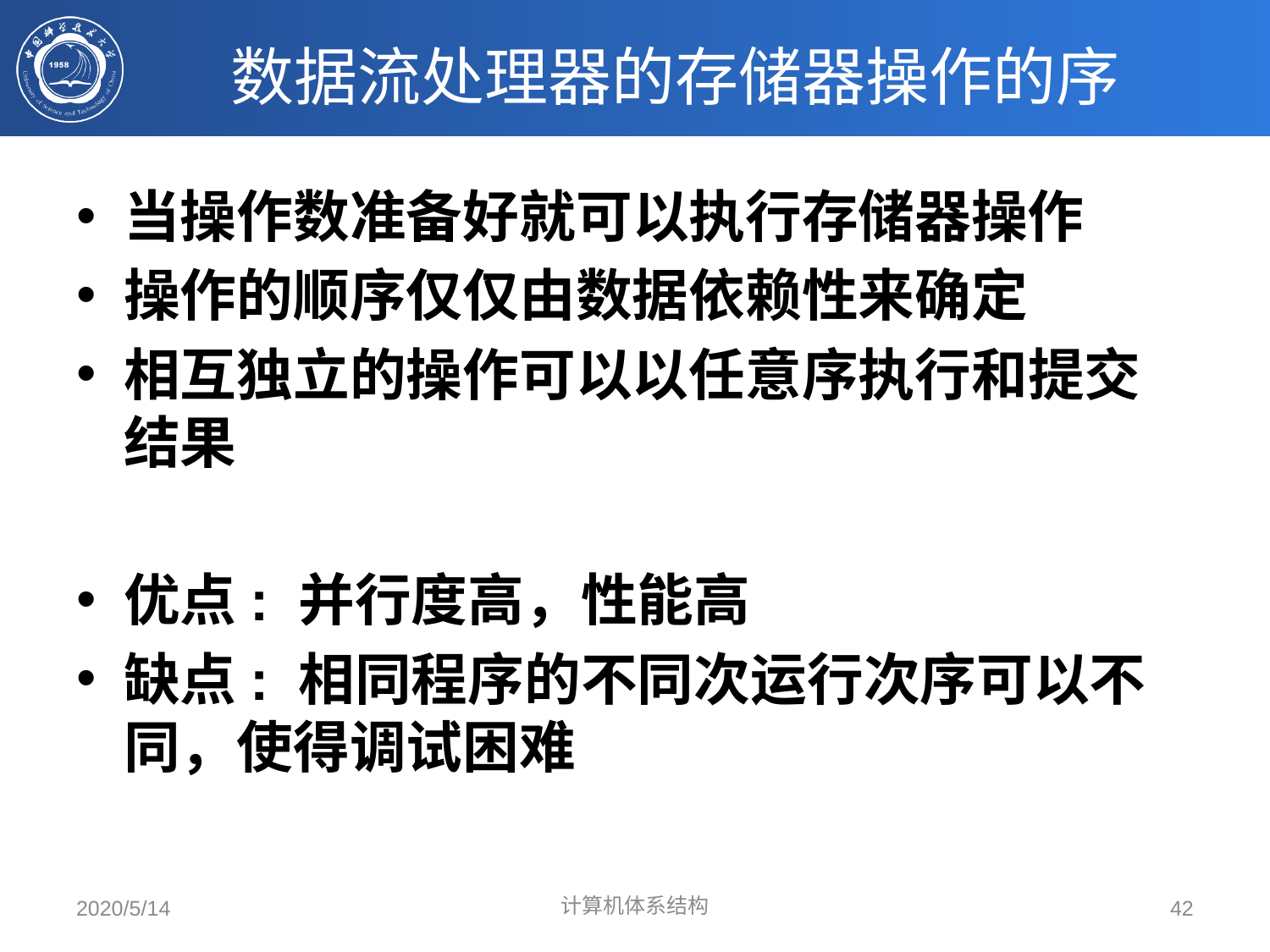

# 数据流处理器的存储器操作的序
当操作数准备好就可以执行存储器操作
操作的顺序仅仅由数据依赖性来确定
相互独立的操作可以以任意序执行和提交结果

优点: 并行度高，性能高
缺点: 相同程序的不同次运行次序可以不同，使得调试困难

2020/5/14
计算机体系结构
42